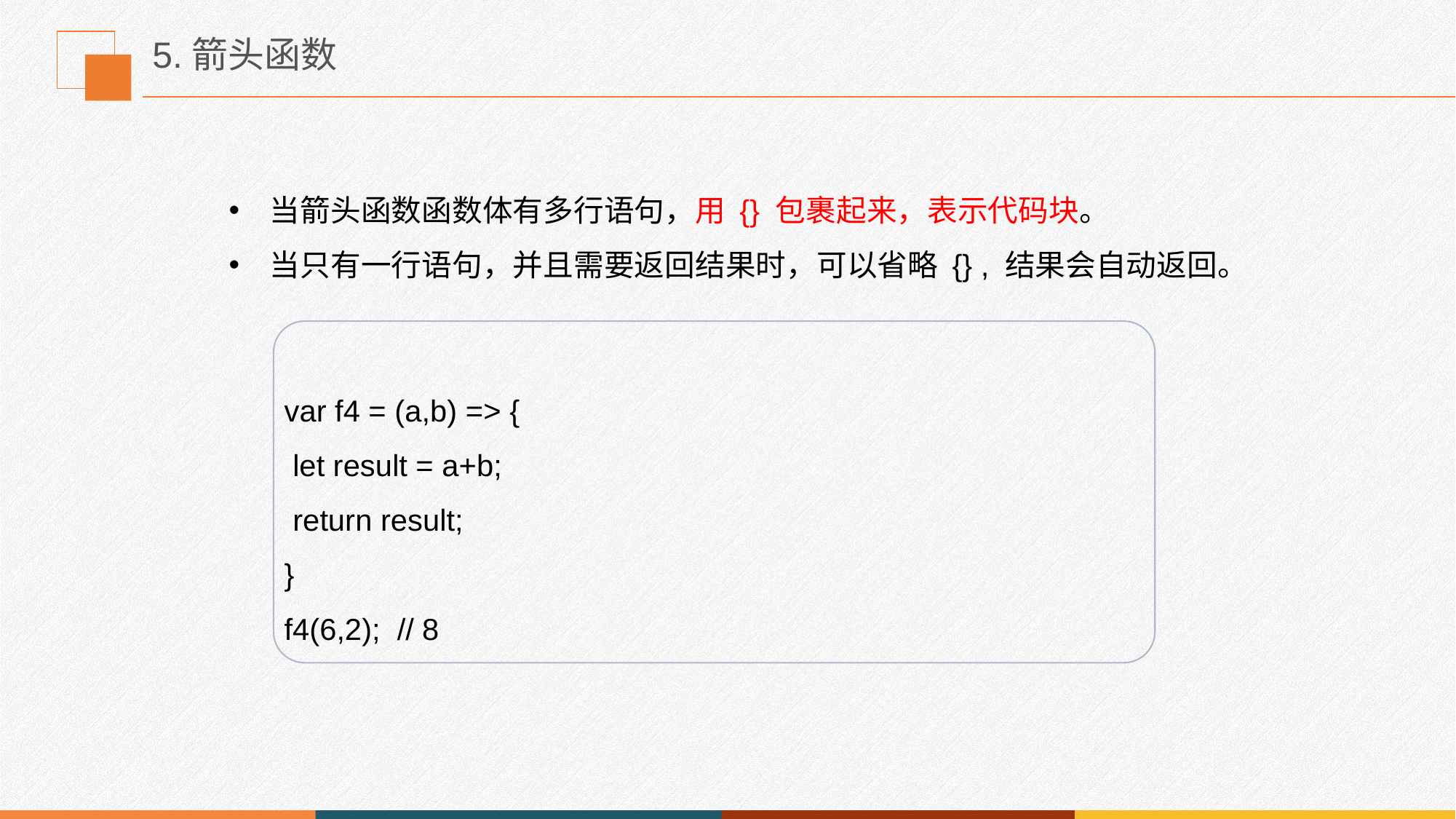

# 5.箭头函数
当箭头函数函数体有多行语句，用 {} 包裹起来，表示代码块。
当只有一行语句，并且需要返回结果时，可以省略 {} , 结果会自动返回。

var f4 = (a,b) => {
 let result = a+b;
 return result;
}
f4(6,2);  // 8